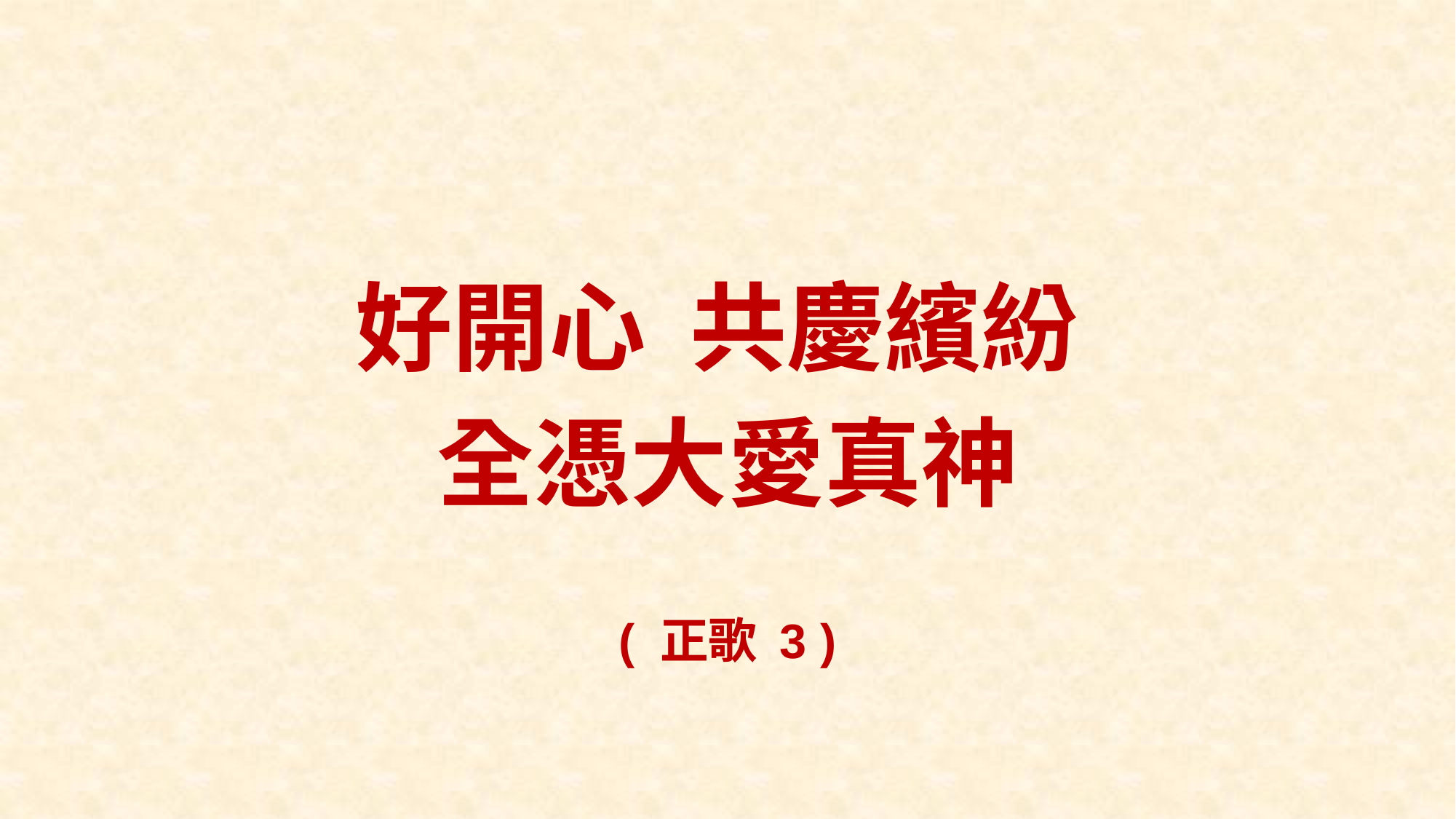

好開心  共慶繽紛
全憑大愛真神
( 正歌 3 )